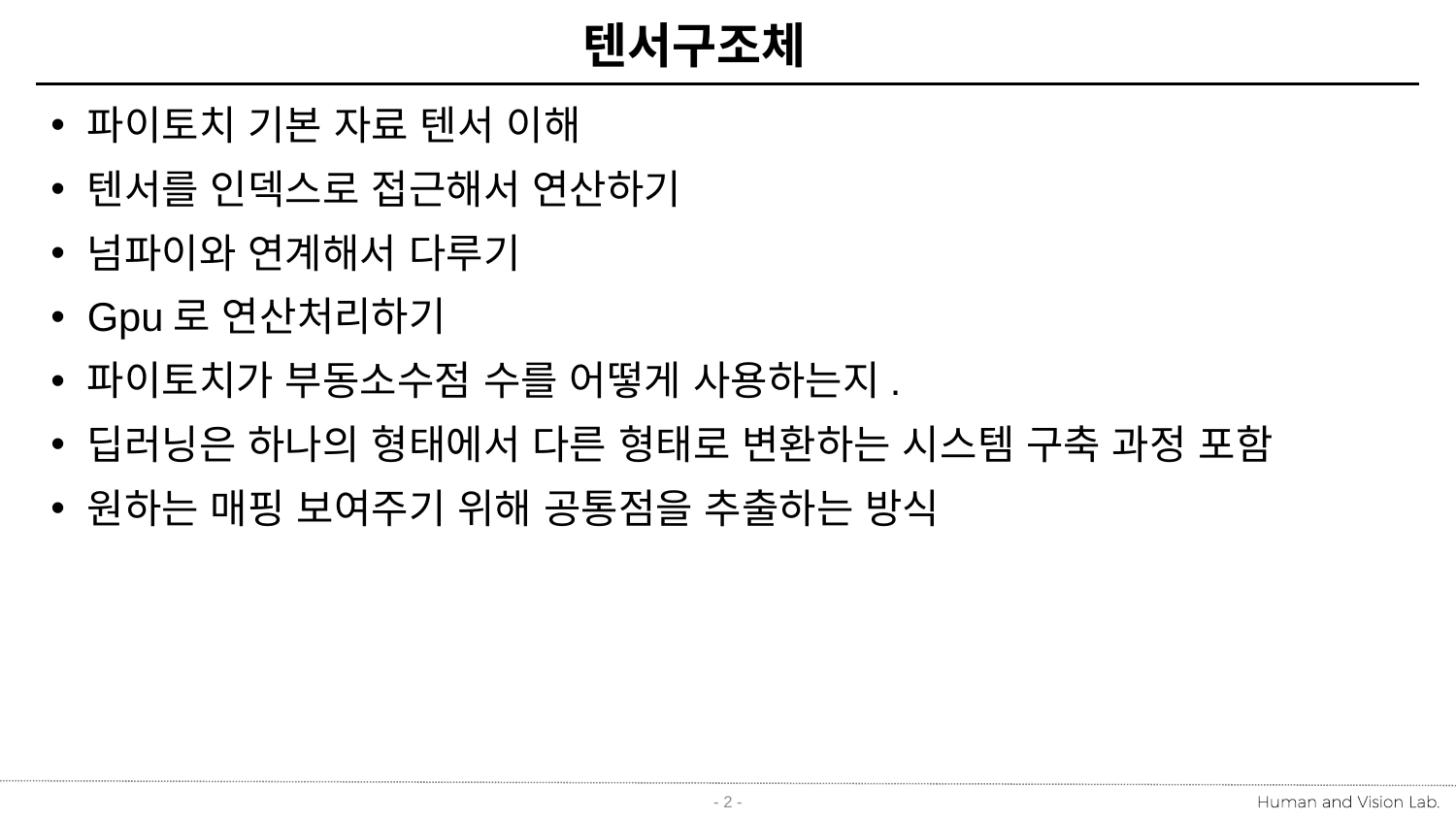

# 텐서구조체
파이토치 기본 자료 텐서 이해
텐서를 인덱스로 접근해서 연산하기
넘파이와 연계해서 다루기
Gpu로 연산처리하기
파이토치가 부동소수점 수를 어떻게 사용하는지.
딥러닝은 하나의 형태에서 다른 형태로 변환하는 시스템 구축 과정 포함
원하는 매핑 보여주기 위해 공통점을 추출하는 방식

- 2 -